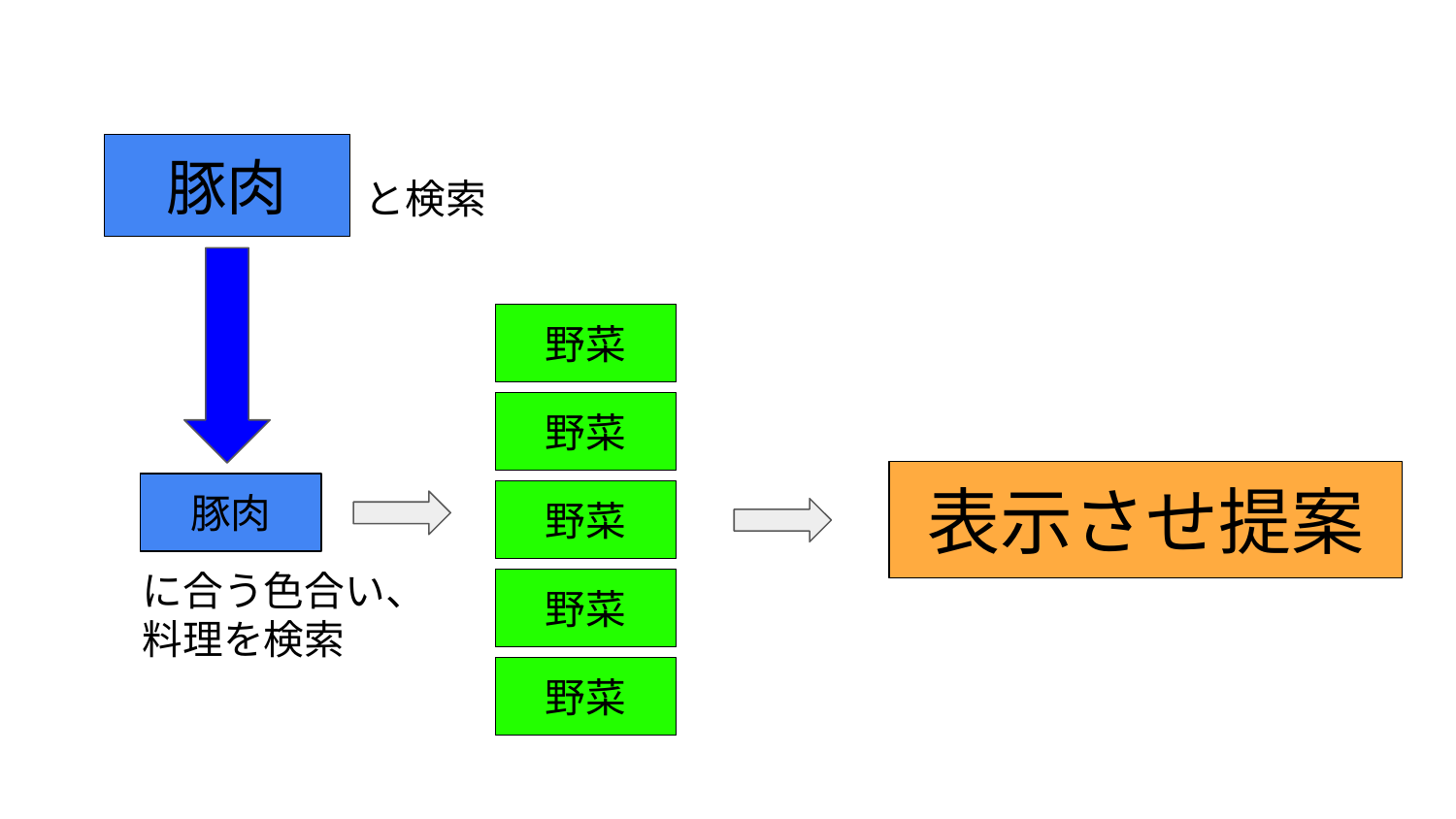

豚肉
と検索

野菜
野菜
表示させ提案
豚肉
野菜

に合う色合い、
料理を検索
野菜
野菜